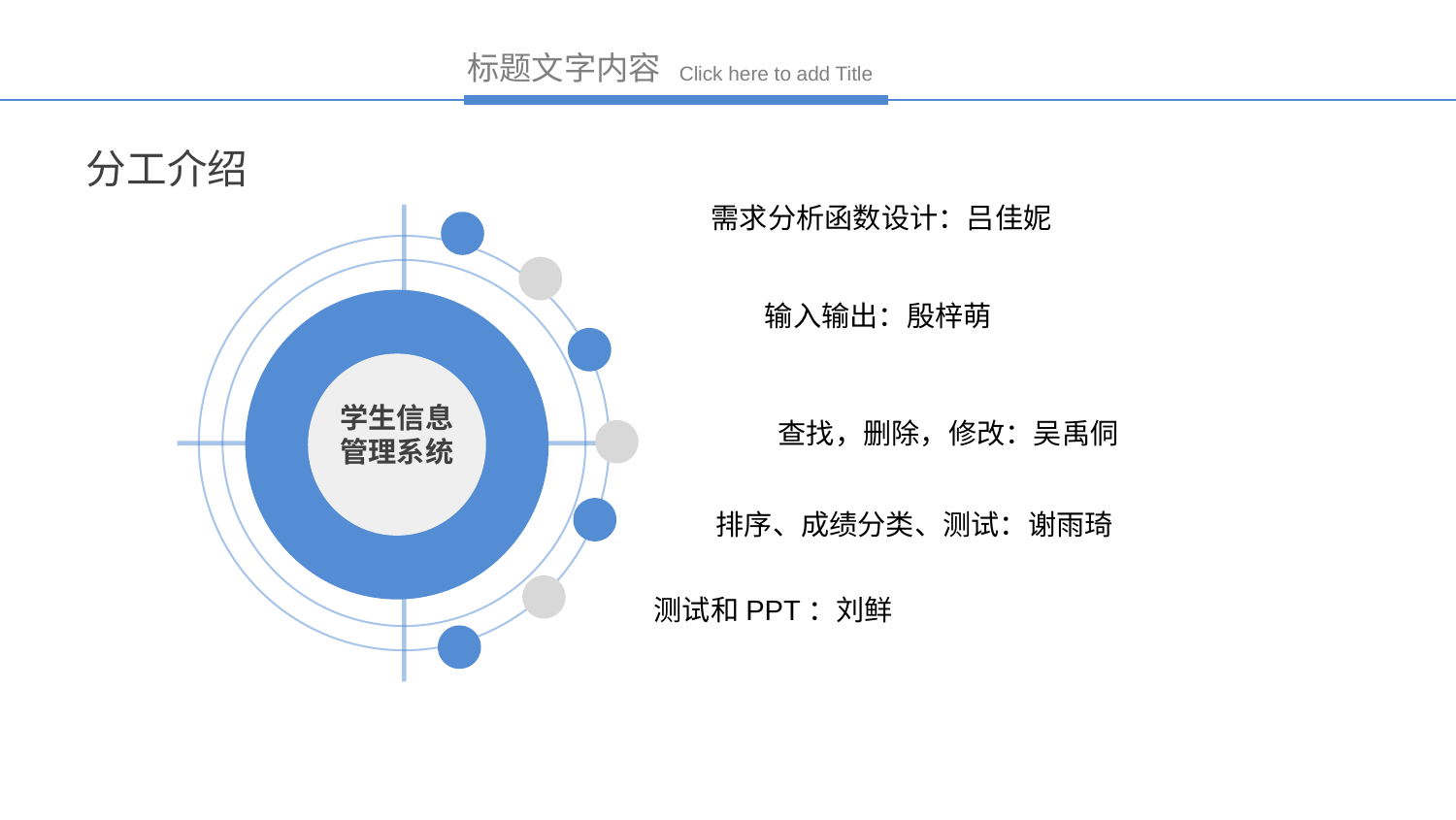

分工介绍
需求分析函数设计：吕佳妮

输入输出：殷梓萌

学生信息管理系统
查找，删除，修改：吴禹侗

排序、成绩分类、测试：谢雨琦

测试和PPT：刘鲜